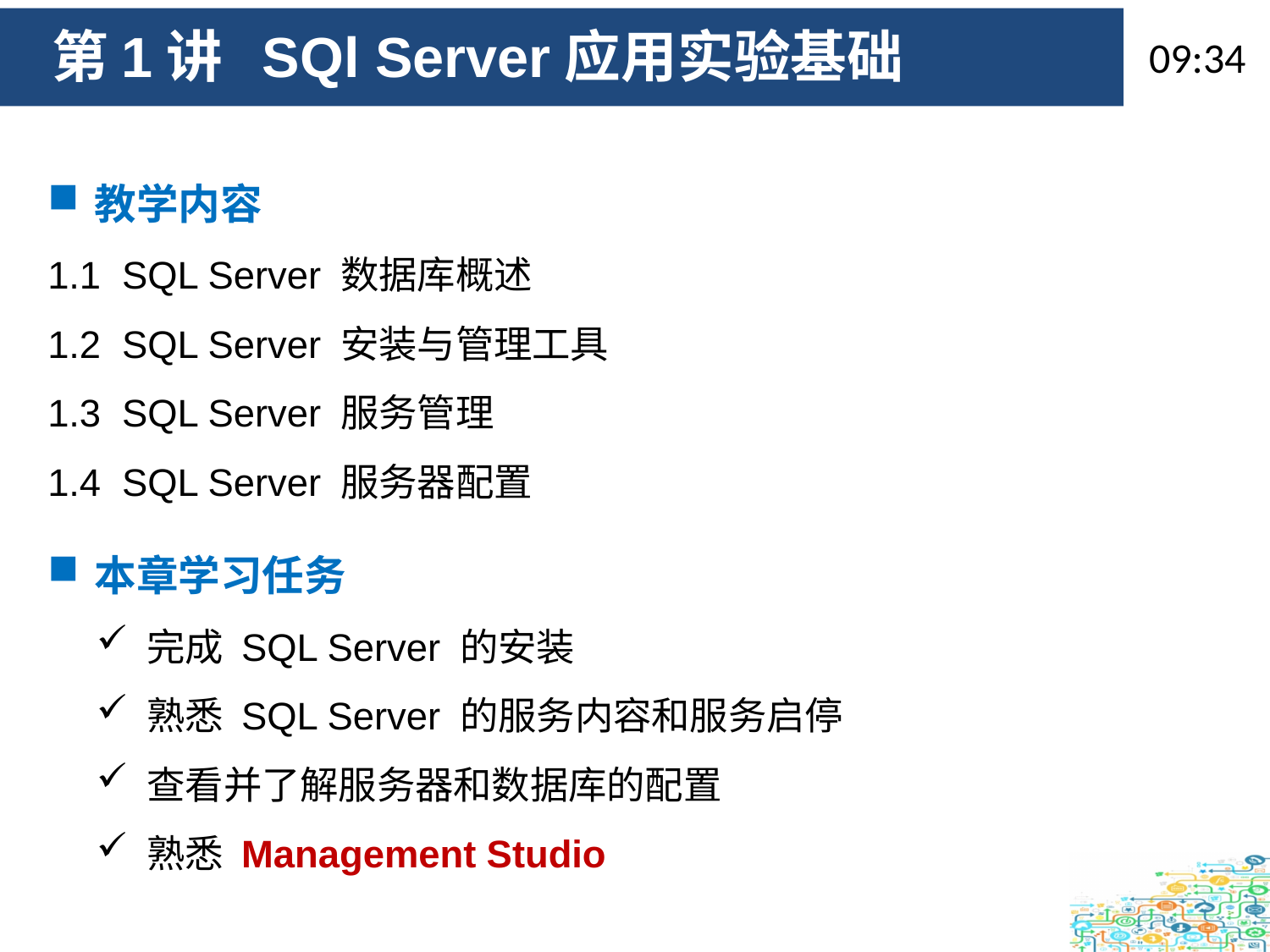

第1讲  SQl Server应用实验基础
09:34
教学内容
1.1  SQL Server 数据库概述
1.2  SQL Server 安装与管理工具
1.3  SQL Server 服务管理
1.4  SQL Server 服务器配置
本章学习任务
完成 SQL Server 的安装
熟悉 SQL Server 的服务内容和服务启停
查看并了解服务器和数据库的配置
熟悉 Management Studio